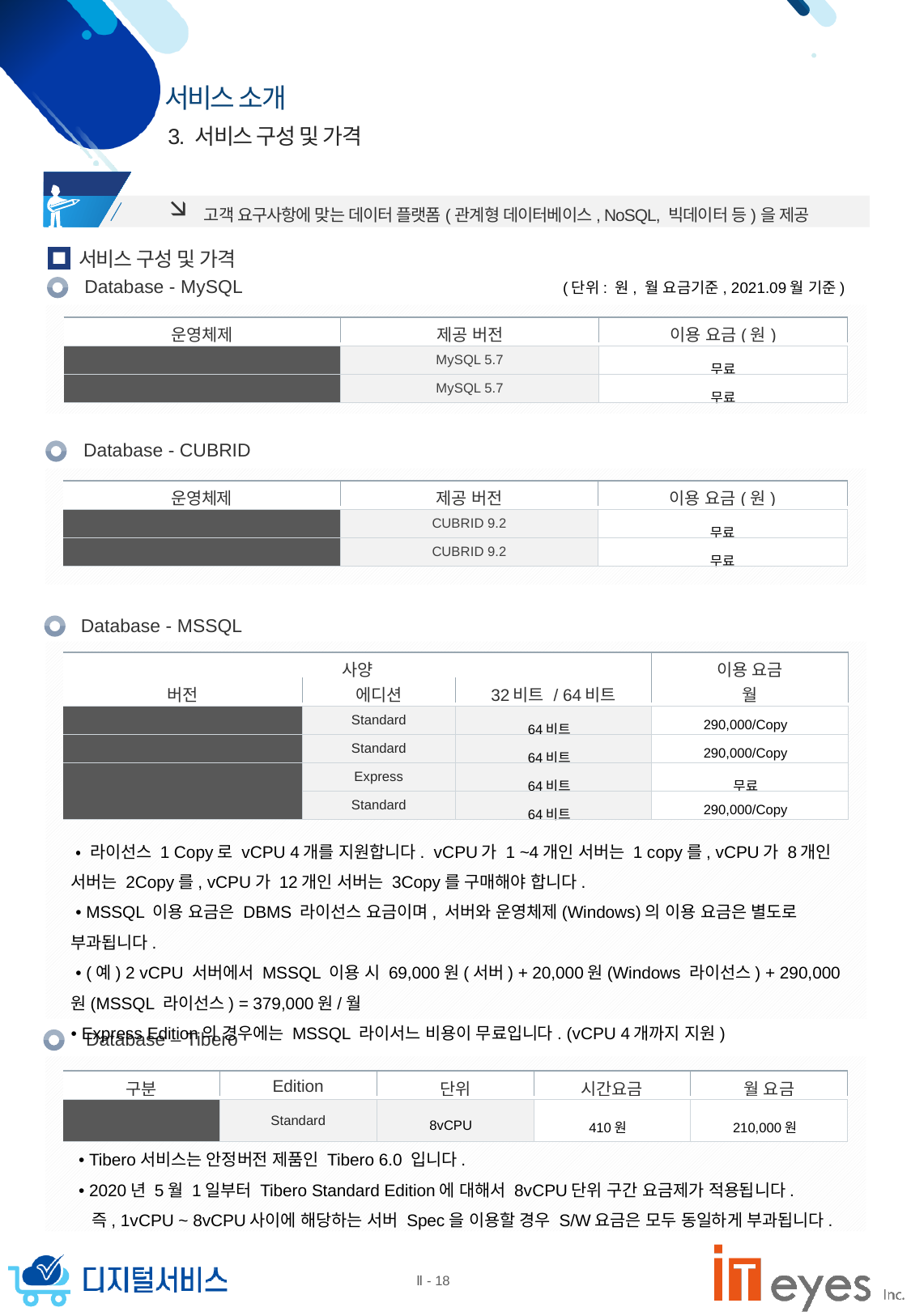

3. 서비스 구성 및 가격
 고객 요구사항에 맞는 데이터 플랫폼(관계형 데이터베이스, NoSQL, 빅데이터 등)을 제공
서비스 구성 및 가격

Database - MySQL

(단위: 원, 월 요금기준, 2021.09월 기준)

| 운영체제 | 제공 버전 | 이용 요금(원) |
| --- | --- | --- |
|  |  |  |
| CentOS 6.9 | MySQL 5.7 | 무료 |
| CentOS 7.3 | MySQL 5.7 | 무료 |
Database - CUBRID

| 운영체제 | 제공 버전 | 이용 요금(원) |
| --- | --- | --- |
|  |  |  |
| CentOS 6.9 | CUBRID 9.2 | 무료 |
| CentOS 7.3 | CUBRID 9.2 | 무료 |
Database - MSSQL

| 사양 |  |  | 이용 요금 |
| --- | --- | --- | --- |
| 버전 | 에디션 | 32비트 / 64비트 | 월 |
|  |  |  |  |
| Microsoft SQL Server 2012 SP3 | Standard | 64비트 | 290,000/Copy |
| Microsoft SQL Server 2014 SP1 | Standard | 64비트 | 290,000/Copy |
| Microsoft SQL Server 2016 SP1 | Express | 64비트 | 무료 |
|  | Standard | 64비트 | 290,000/Copy |
 • 라이선스 1 Copy로 vCPU 4개를 지원합니다.  vCPU가 1 ~4개인 서버는 1 copy를, vCPU가 8개인 서버는 2Copy를, vCPU가 12개인 서버는 3Copy를 구매해야 합니다.
 • MSSQL 이용 요금은 DBMS 라이선스 요금이며, 서버와 운영체제(Windows)의 이용 요금은 별도로 부과됩니다.
 • (예) 2 vCPU 서버에서 MSSQL 이용 시 69,000원(서버) + 20,000원(Windows 라이선스) + 290,000원(MSSQL 라이선스) = 379,000원/월
• Express Edition의 경우에는 MSSQL 라이서느 비용이 무료입니다. (vCPU 4개까지 지원)
Database – Tibero

| 구분 | Edition | 단위 | 시간요금 | 월 요금 |
| --- | --- | --- | --- | --- |
|  |  |  |  |  |
| Ubuntu 16.04 CentOS 7.3 | Standard | 8vCPU | 410원 | 210,000원 |
 • Tibero서비스는 안정버전 제품인 Tibero 6.0 입니다.
 • 2020년 5월 1일부터 Tibero Standard Edition에 대해서 8vCPU단위 구간 요금제가 적용됩니다.
   즉, 1vCPU ~ 8vCPU사이에 해당하는 서버 Spec을 이용할 경우 S/W요금은 모두 동일하게 부과됩니다.